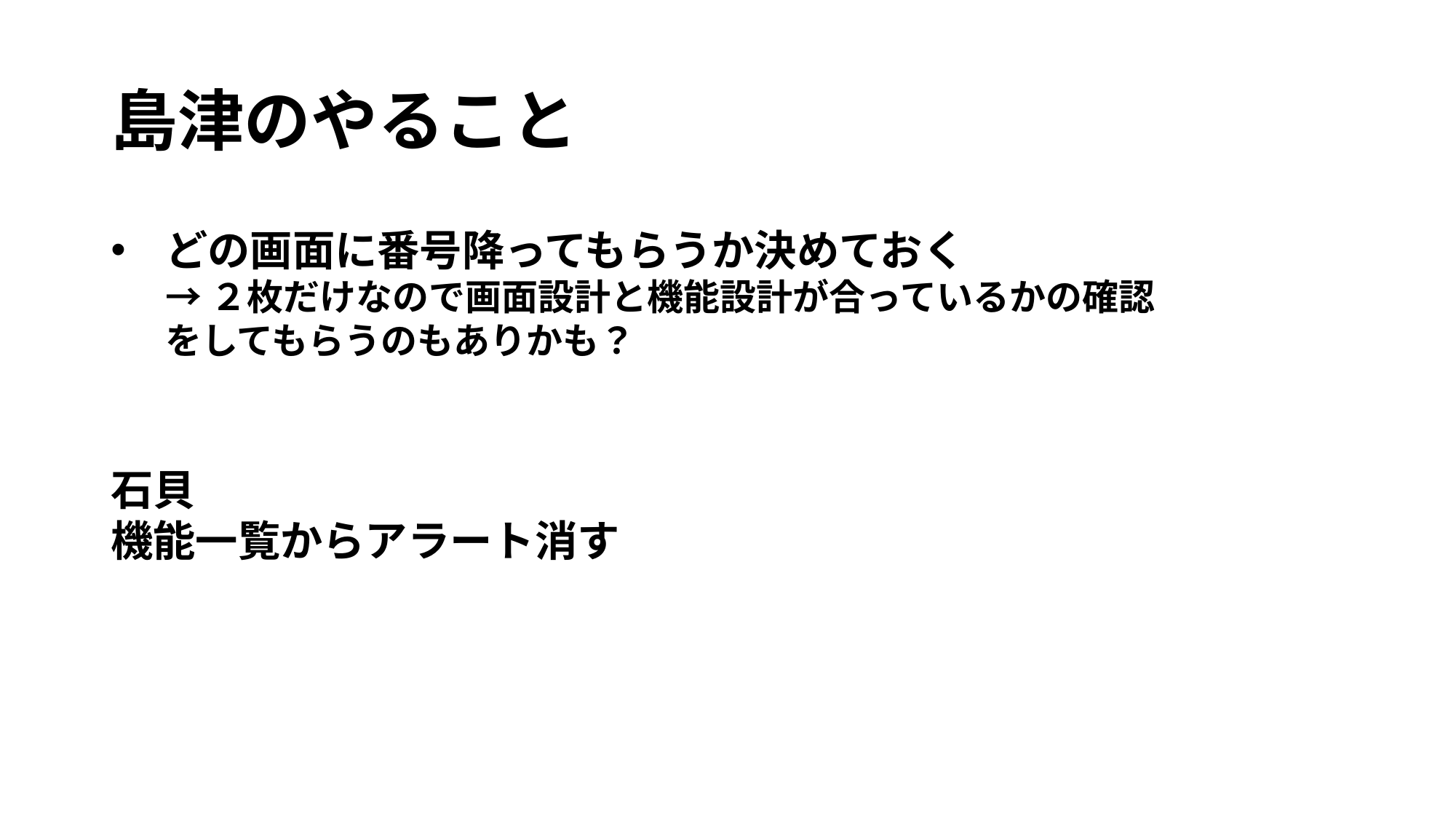

# 島津のやること
どの画面に番号降ってもらうか決めておく
→２枚だけなので画面設計と機能設計が合っているかの確認をしてもらうのもありかも？

石貝
機能一覧からアラート消す